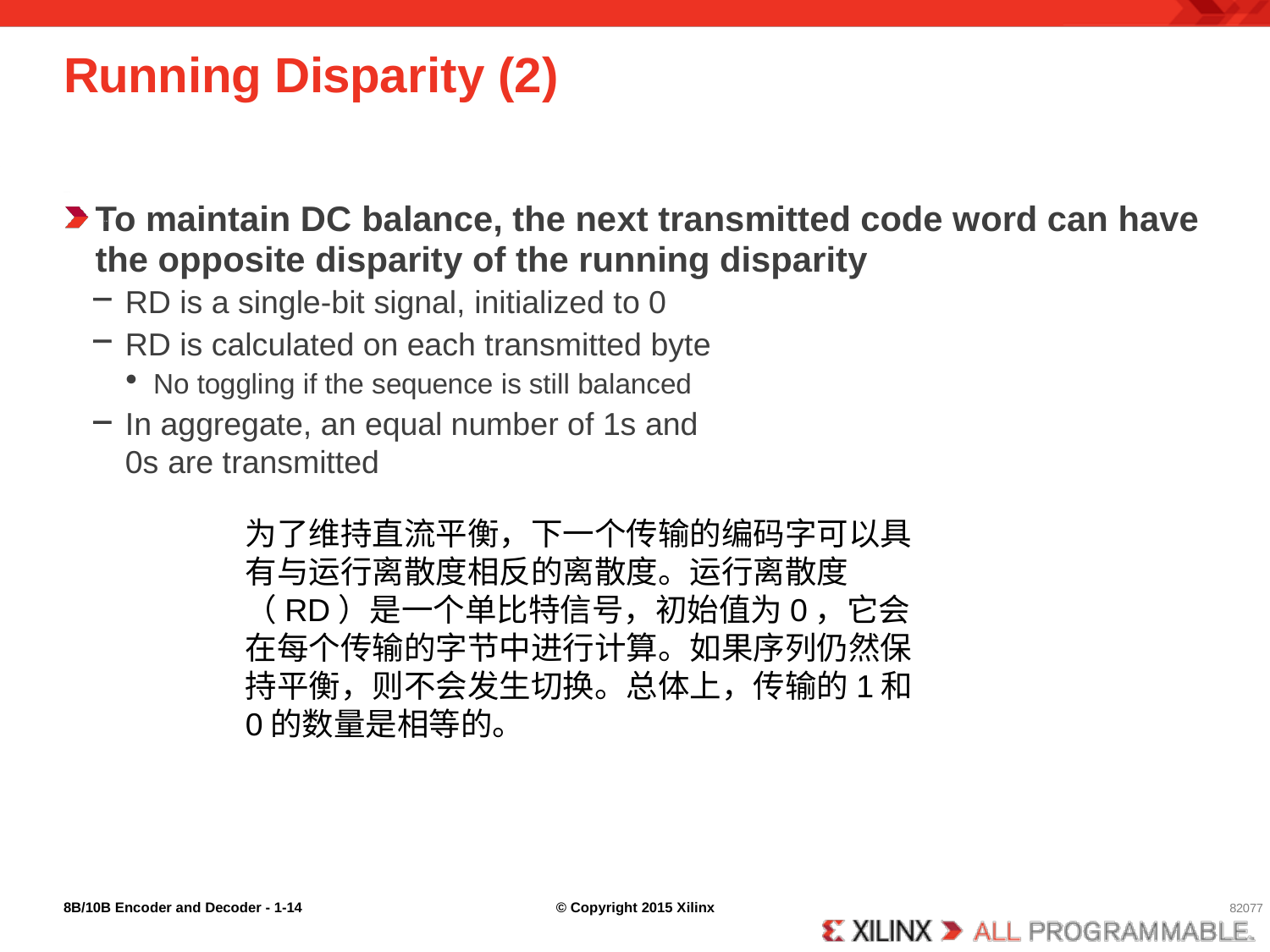

# Running Disparity (2)

90394**slide
To maintain DC balance, the next transmitted code word can have the opposite disparity of the running disparity

1-14
RD is a single-bit signal, initialized to 0 RD is calculated on each transmitted byte
No toggling if the sequence is still balanced
In aggregate, an equal number of 1s and 0s are transmitted
—
—
—
为了维持直流平衡，下一个传输的编码字可以具有与运行离散度相反的离散度。运行离散度（RD）是一个单比特信号，初始值为0，它会在每个传输的字节中进行计算。如果序列仍然保持平衡，则不会发生切换。总体上，传输的1和0的数量是相等的。
8B/10B Encoder and Decoder - 1-14
© Copyright 2015 Xilinx
82077